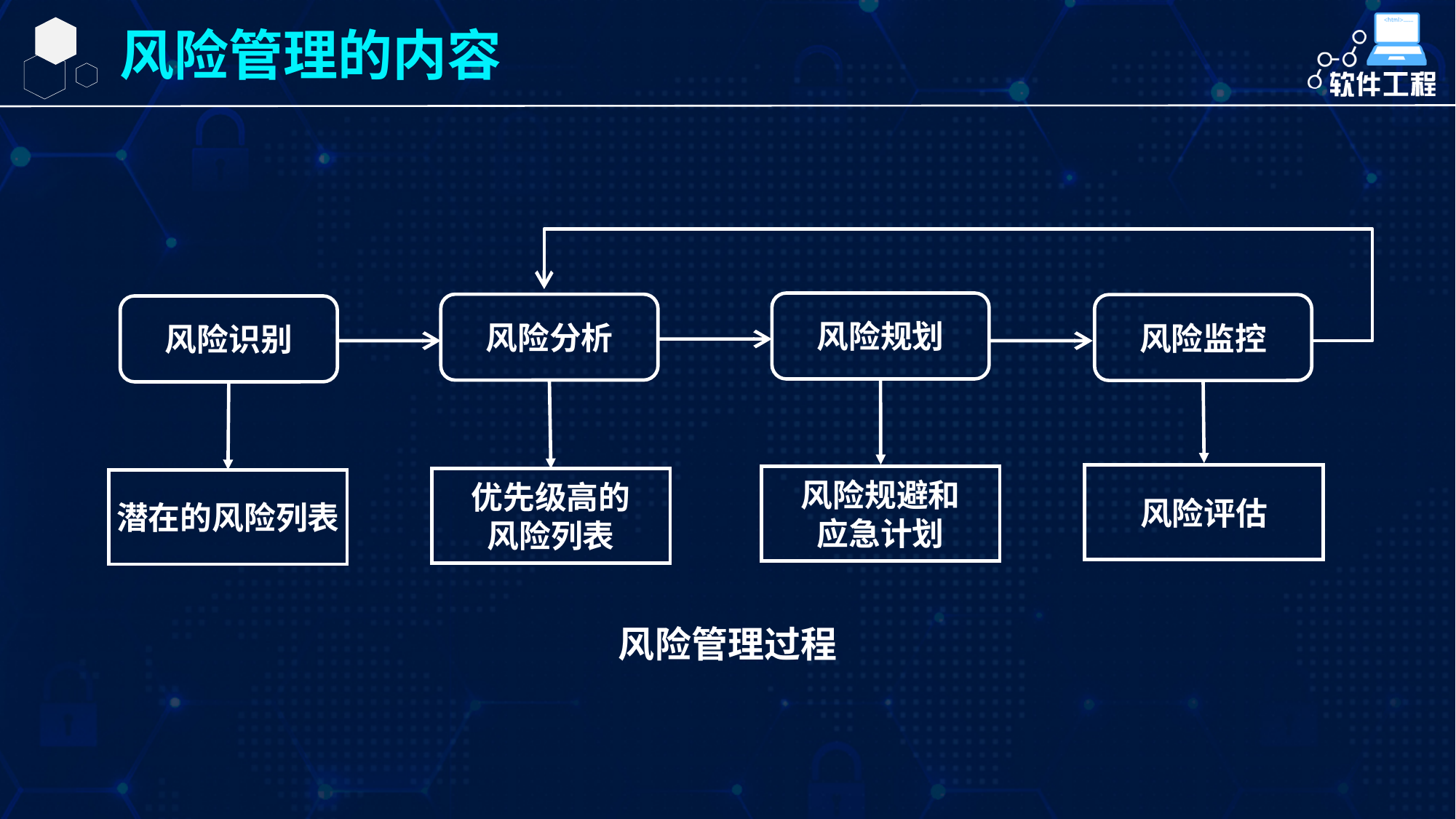

风险管理的内容

风险规划
风险规避和
应急计划
风险分析
风险监控
风险评估
风险识别

优先级高的
风险列表
潜在的风险列表
风险管理过程